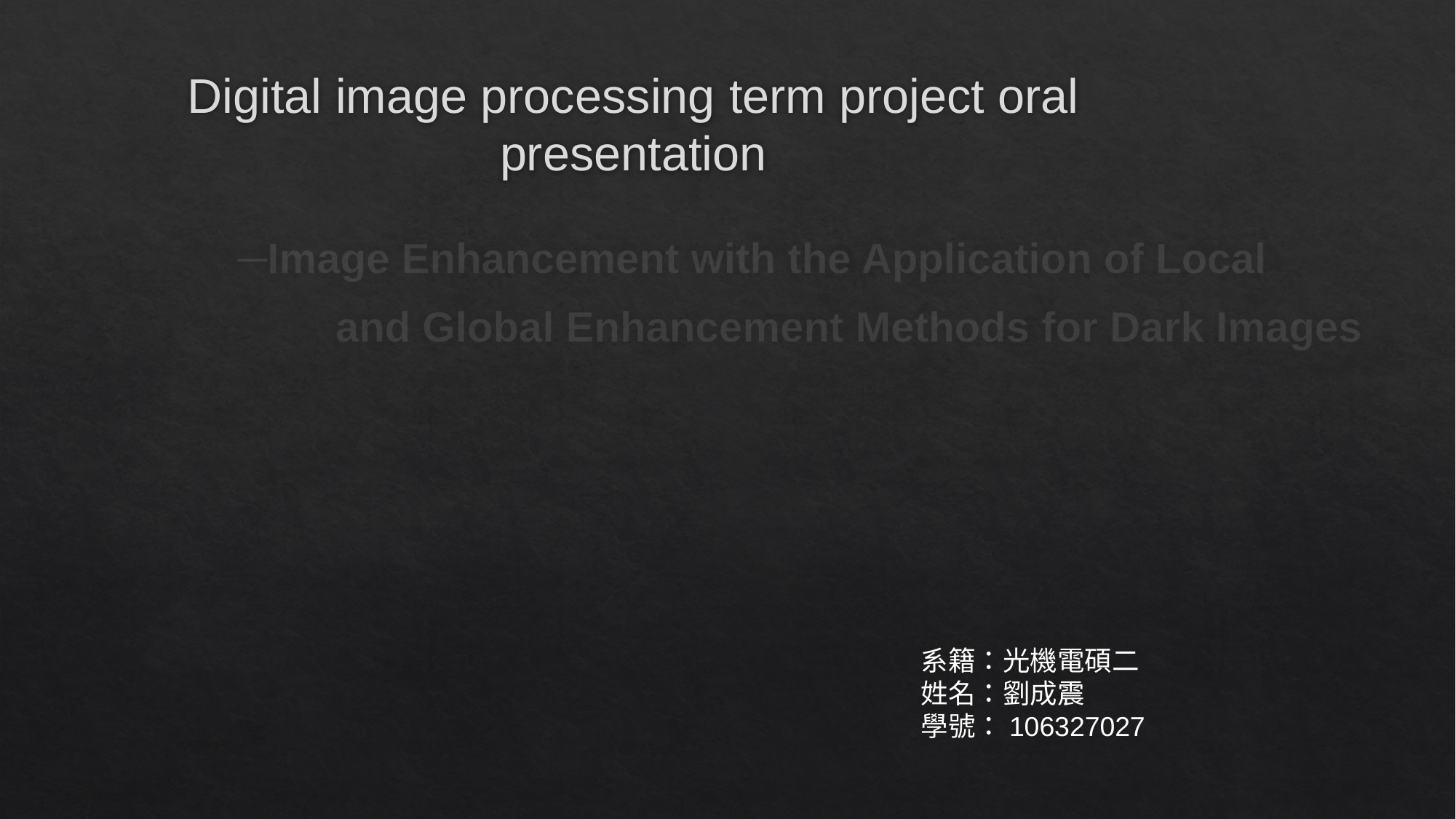

# Digital image processing term project oral presentation
─Image Enhancement with the Application of Local
and Global Enhancement Methods for Dark Images

系籍：光機電碩二
姓名：劉成震
學號：106327027